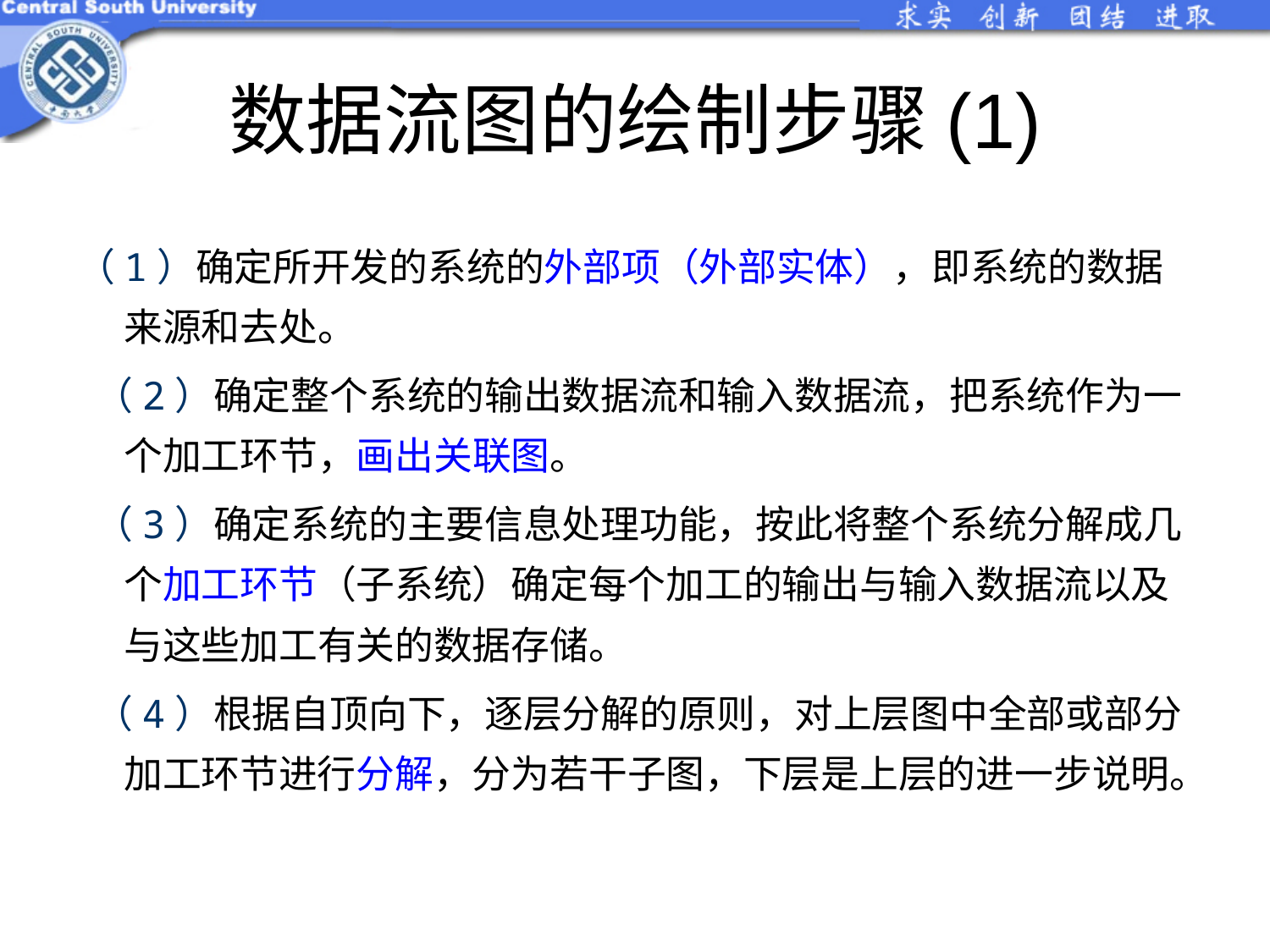

# 数据流图的绘制步骤(1)
（1）确定所开发的系统的外部项（外部实体），即系统的数据来源和去处。
 （2）确定整个系统的输出数据流和输入数据流，把系统作为一个加工环节，画出关联图。
 （3）确定系统的主要信息处理功能，按此将整个系统分解成几个加工环节（子系统）确定每个加工的输出与输入数据流以及与这些加工有关的数据存储。
 （4）根据自顶向下，逐层分解的原则，对上层图中全部或部分加工环节进行分解，分为若干子图，下层是上层的进一步说明。